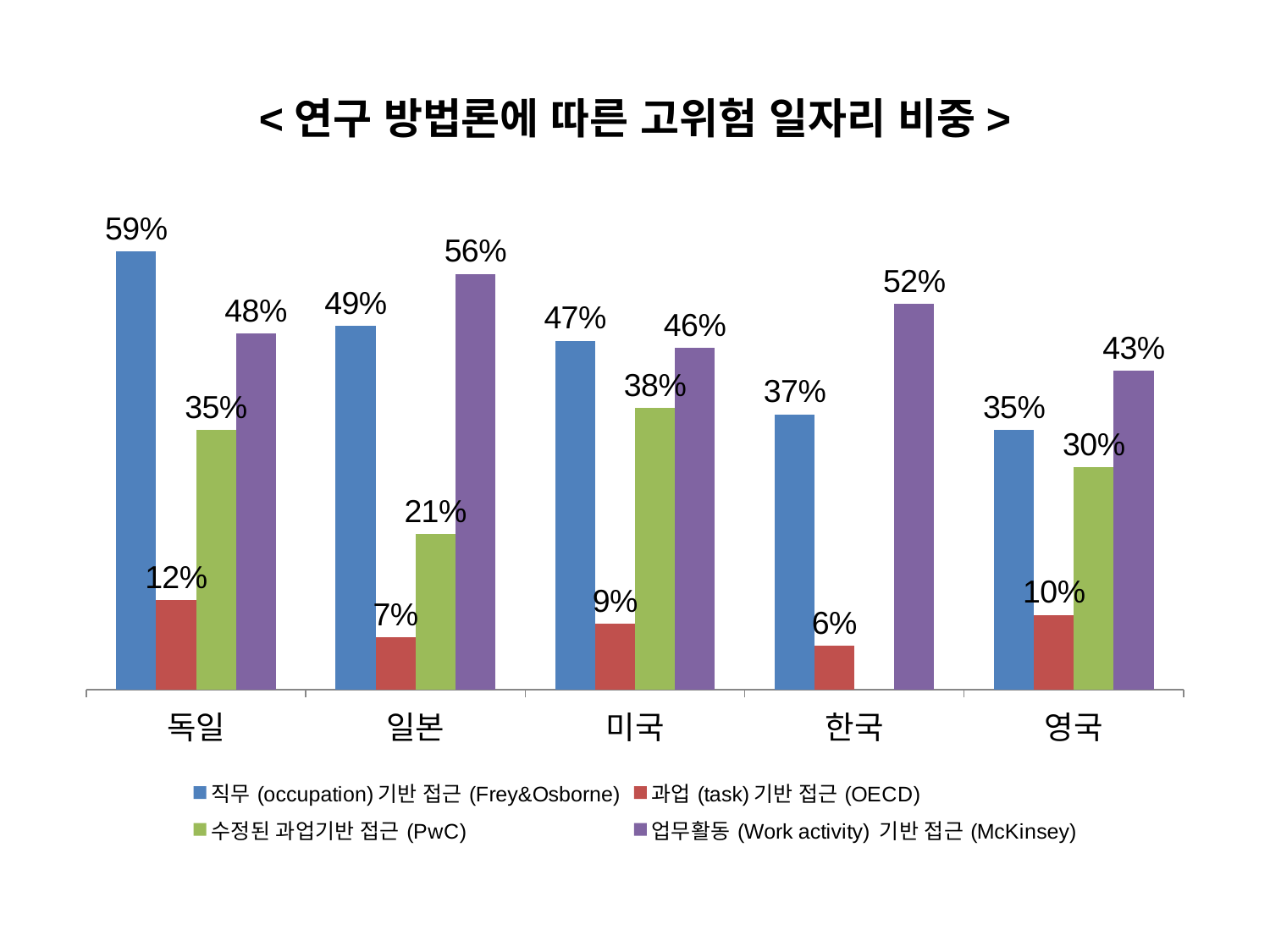

# <연구 방법론에 따른 고위험 일자리 비중>

### Chart

| Category | 직무(occupation)기반 접근(Frey&Osborne) | 과업(task)기반 접근(OECD) | 수정된 과업기반 접근(PwC) | 업무활동(Work activity) 기반 접근(McKinsey) |
|---|---|---|---|---|
| 독일 | 0.59 | 0.1205 | 0.35 | 0.48 |
| 일본 | 0.49 | 0.0709 | 0.21 | 0.56 |
| 미국 | 0.47 | 0.089 | 0.38 | 0.46 |
| 한국 | 0.371 | 0.059 | None | 0.52 |
| 영국 | 0.35 | 0.101 | 0.3 | 0.43 |